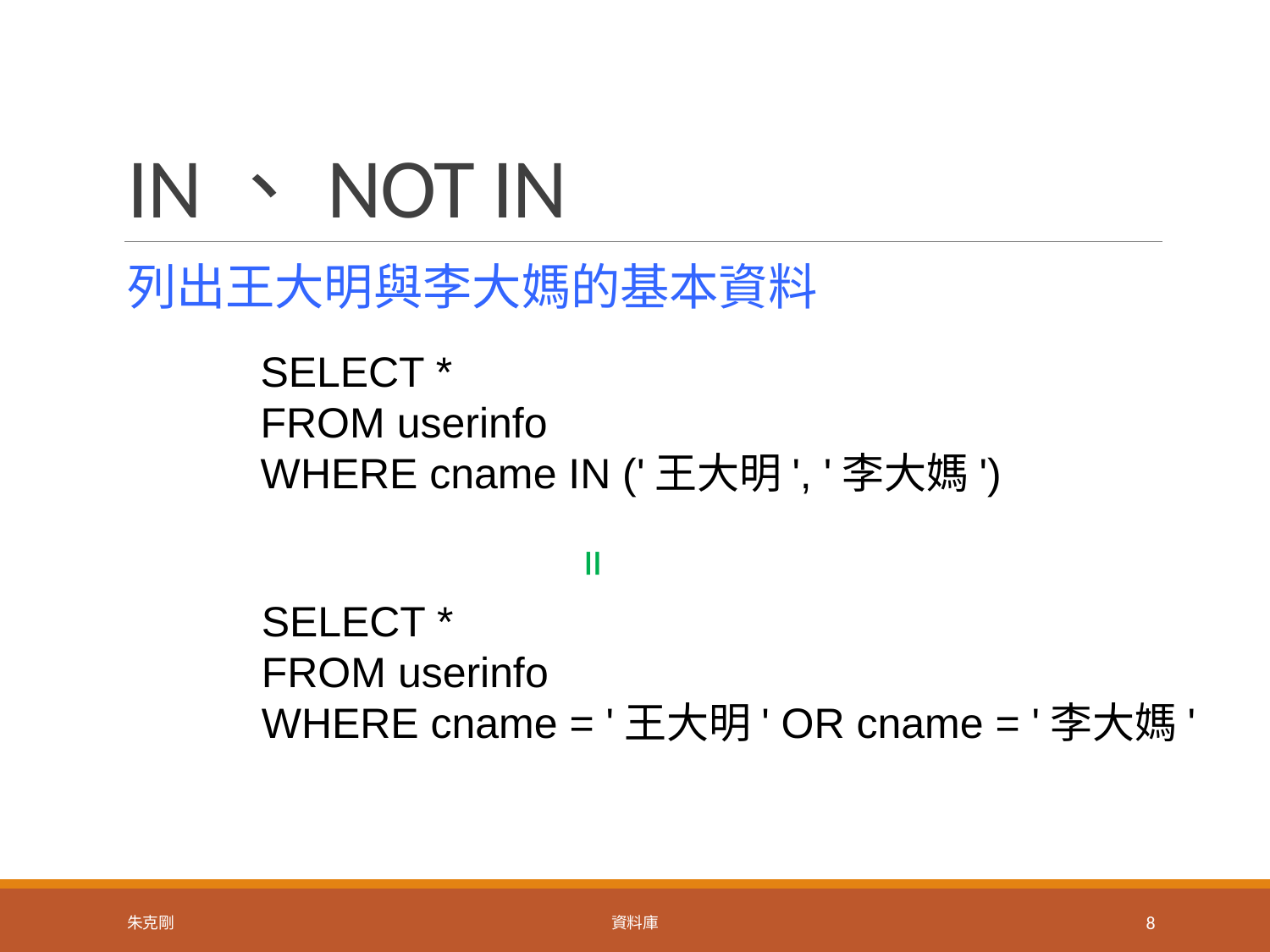

# IN、NOT IN
列出王大明與李大媽的基本資料
SELECT *
FROM userinfo
WHERE cname IN ('王大明', '李大媽')
=
SELECT *
FROM userinfo
WHERE cname = '王大明' OR cname = '李大媽'
朱克剛
資料庫
8